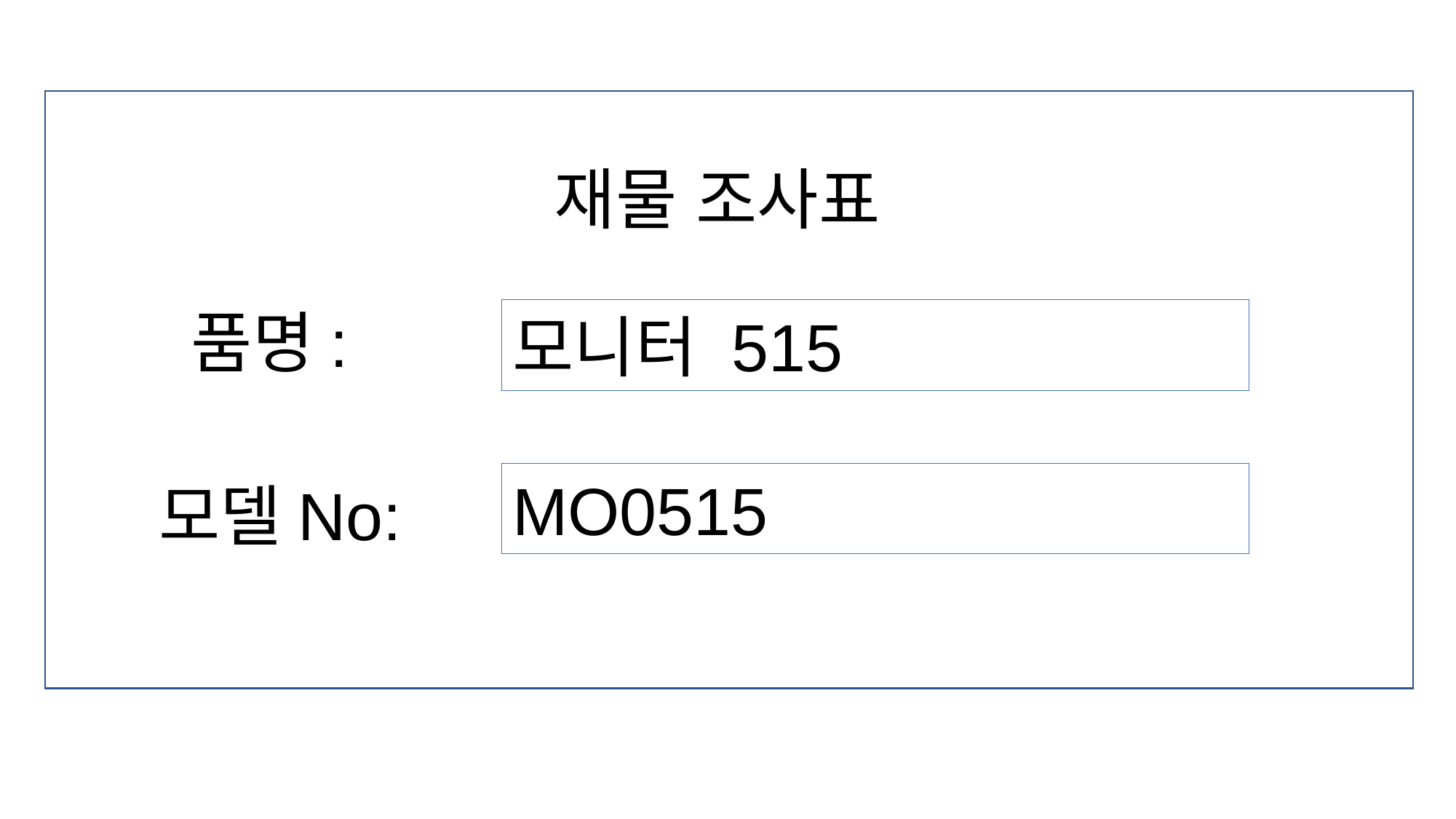

재물 조사표
품명:
모니터 515
MO0515
모델No: